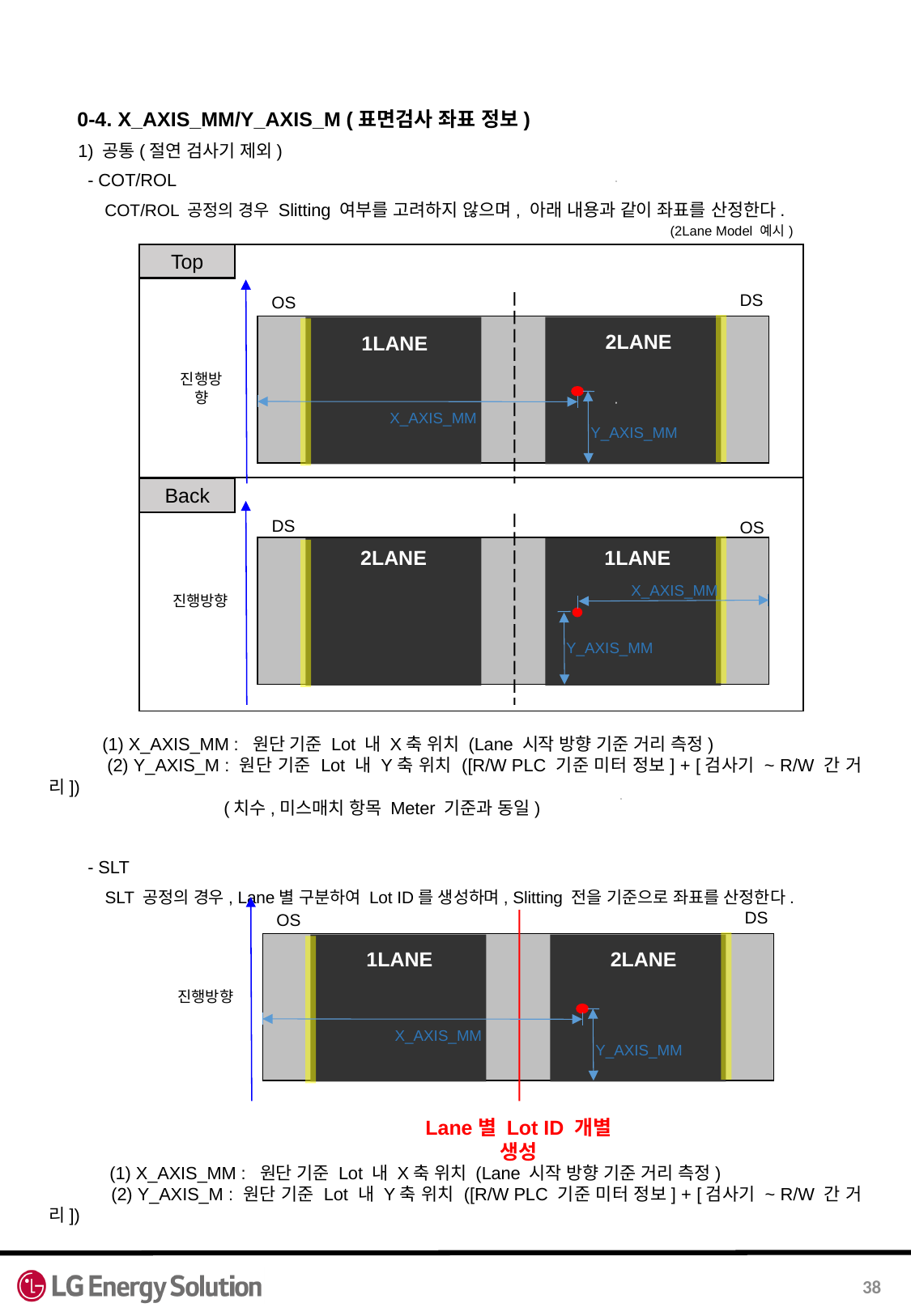

0-4. X_AXIS_MM/Y_AXIS_M (표면검사 좌표 정보)
      1) 공통(절연 검사기 제외)
        - COT/ROL
            COT/ROL 공정의 경우 Slitting 여부를 고려하지 않으며, 아래 내용과 같이 좌표를 산정한다.

           (1) X_AXIS_MM :  원단 기준 Lot 내 X축 위치 (Lane 시작 방향 기준 거리 측정)
           (2) Y_AXIS_M : 원단 기준 Lot 내 Y축 위치 ([R/W PLC 기준 미터 정보] + [검사기 ~ R/W 간 거리])
                                    (치수,미스매치 항목 Meter 기준과 동일)

        - SLT
            SLT 공정의 경우, Lane별 구분하여 Lot ID를 생성하며, Slitting 전을 기준으로 좌표를 산정한다.

             (1) X_AXIS_MM :  원단 기준 Lot 내 X축 위치 (Lane 시작 방향 기준 거리 측정)
            (2) Y_AXIS_M : 원단 기준 Lot 내 Y축 위치 ([R/W PLC 기준 미터 정보] + [검사기 ~ R/W 간 거리])

진행방향
DS
OS

X_AXIS_MM
Y_AXIS_MM
|  | (2Lane Model 예시) |
| --- | --- |
|  |  |
|  |  |
Top
2LANE
1LANE

진행방향
DS

OS

X_AXIS_MM

Y_AXIS_MM
Back
1LANE
2LANE

진행방향
DS
OS

X_AXIS_MM
Y_AXIS_MM
2LANE
1LANE
Lane별 Lot ID 개별 생성
38